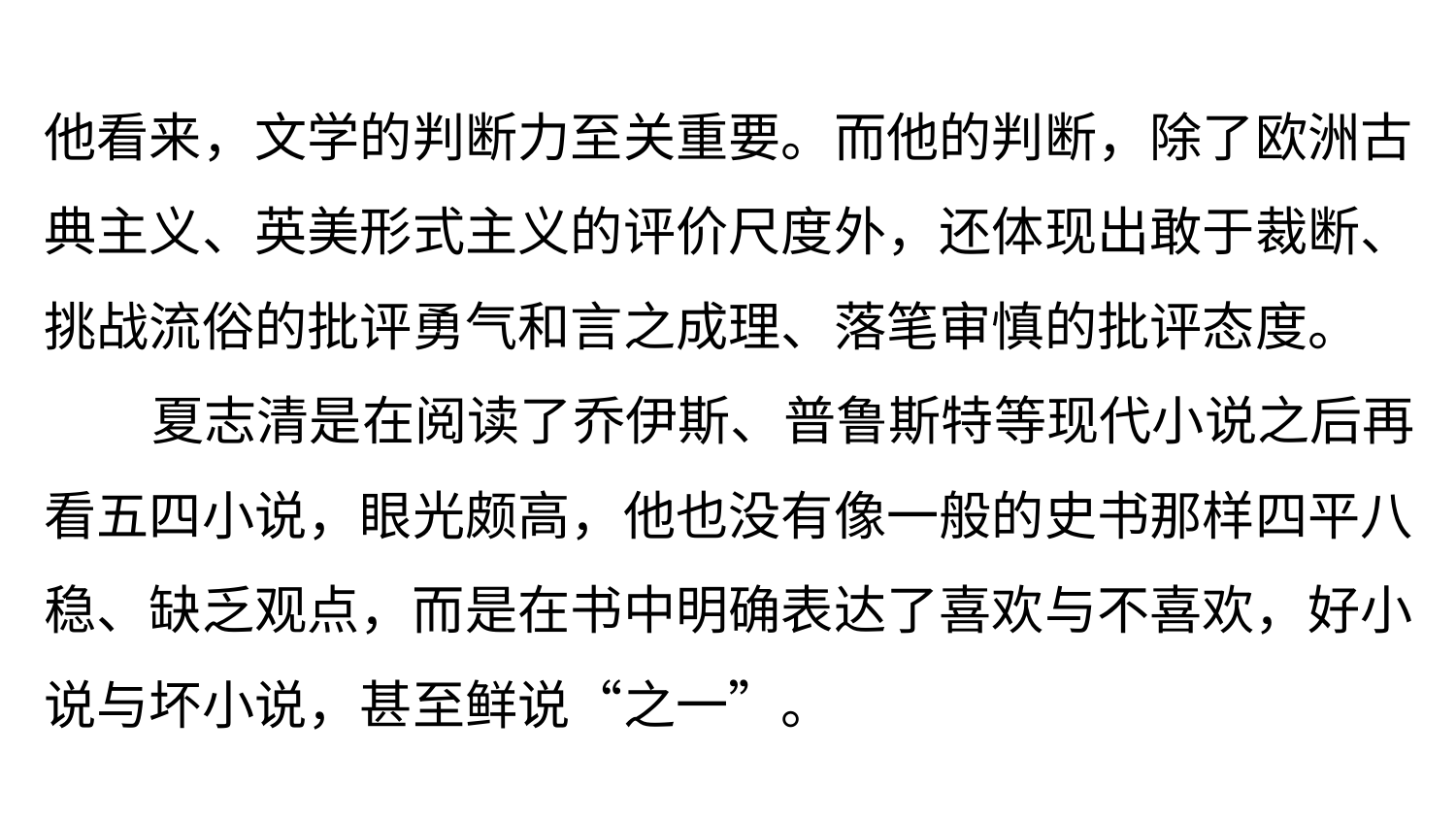

他看来，文学的判断力至关重要。而他的判断，除了欧洲古典主义、英美形式主义的评价尺度外，还体现出敢于裁断、挑战流俗的批评勇气和言之成理、落笔审慎的批评态度。
        夏志清是在阅读了乔伊斯、普鲁斯特等现代小说之后再看五四小说，眼光颇高，他也没有像一般的史书那样四平八稳、缺乏观点，而是在书中明确表达了喜欢与不喜欢，好小说与坏小说，甚至鲜说“之一”。